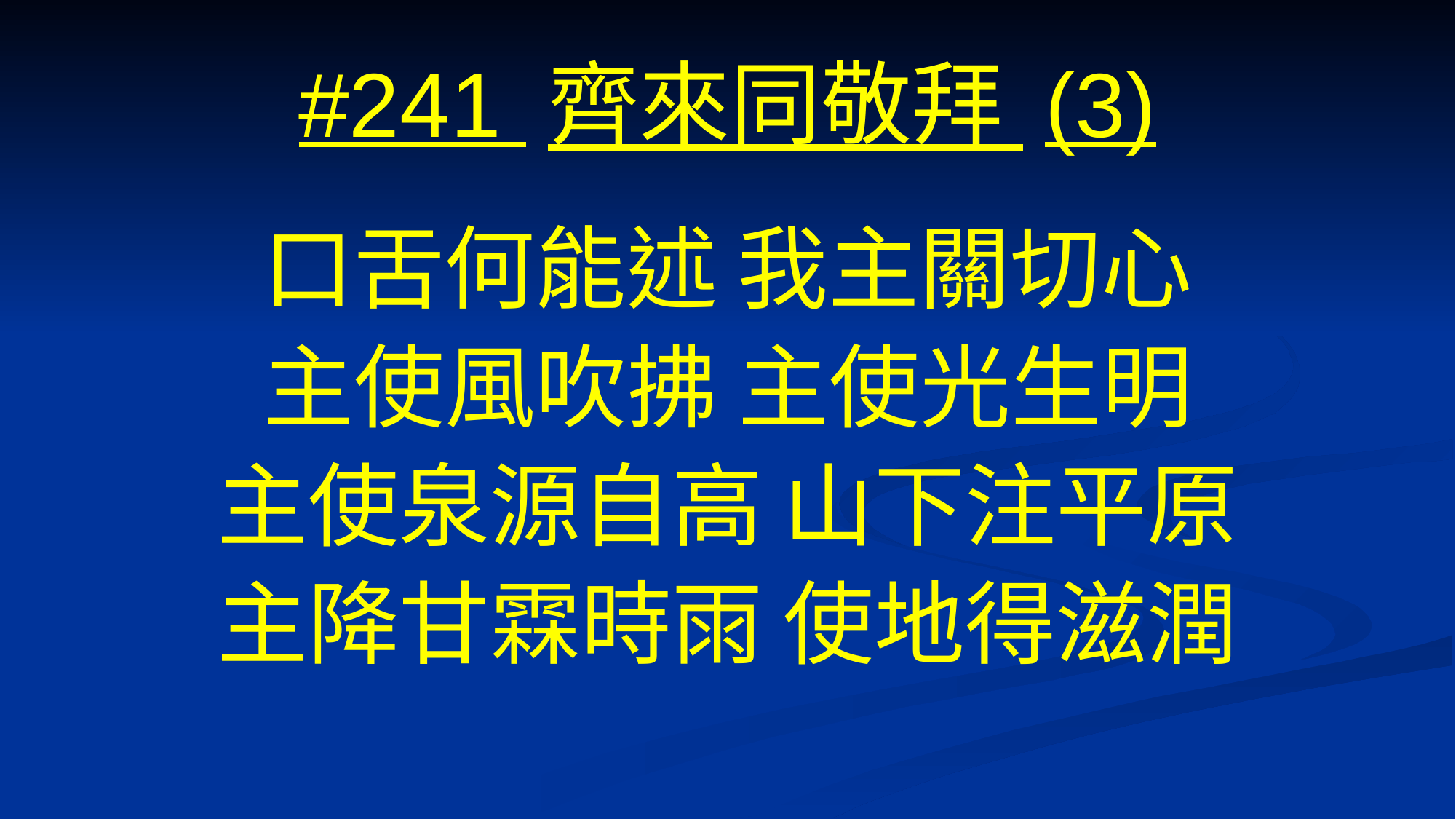

# #241 齊來同敬拜 (3)
口舌何能述 我主關切心
主使風吹拂 主使光生明
主使泉源自高 山下注平原
主降甘霖時雨 使地得滋潤